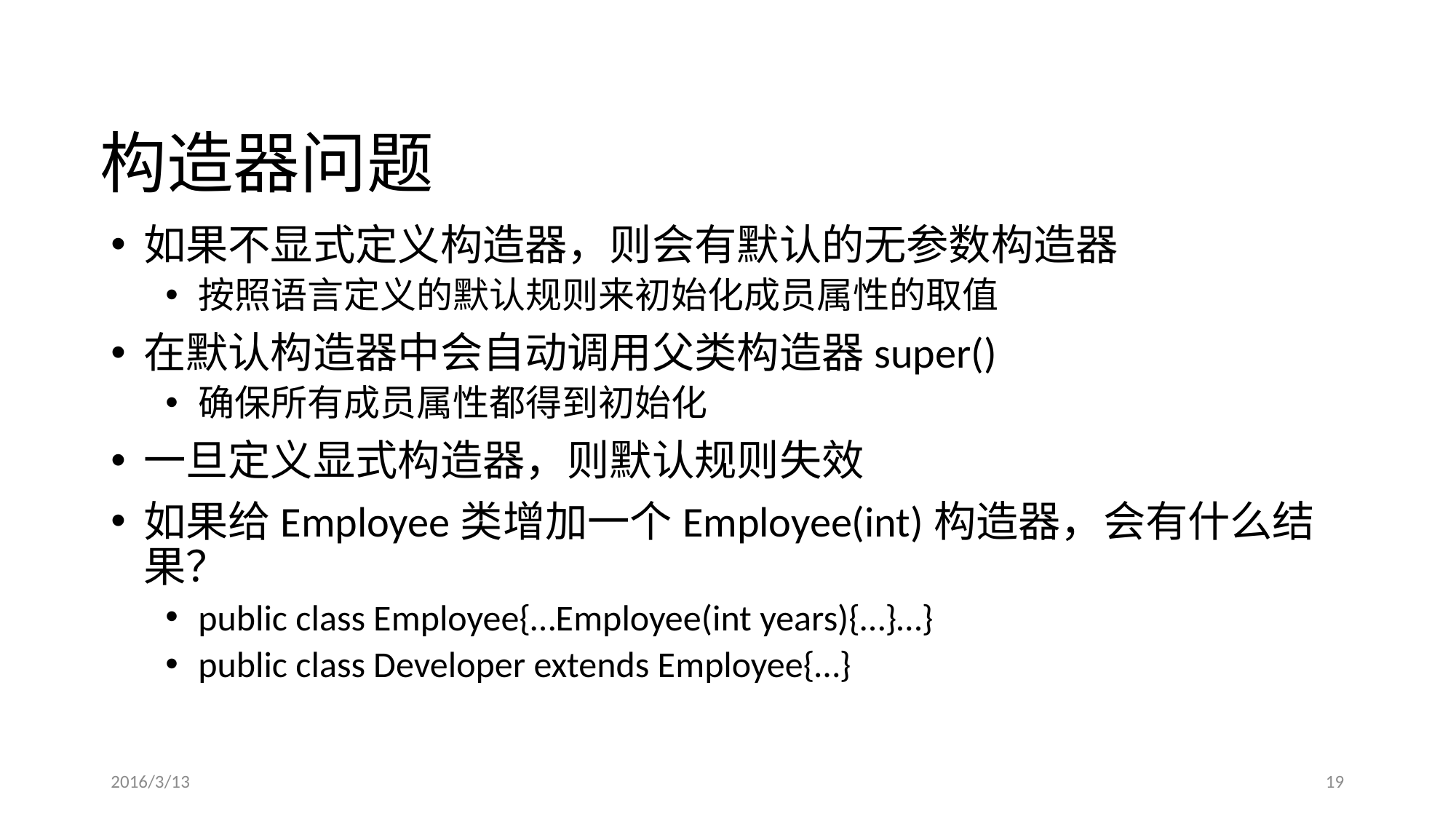

# 构造器问题
如果不显式定义构造器，则会有默认的无参数构造器
按照语言定义的默认规则来初始化成员属性的取值
在默认构造器中会自动调用父类构造器super()
确保所有成员属性都得到初始化
一旦定义显式构造器，则默认规则失效
如果给Employee类增加一个Employee(int)构造器，会有什么结果？
public class Employee{…Employee(int years){…}…}
public class Developer extends Employee{…}
2016/3/13
19